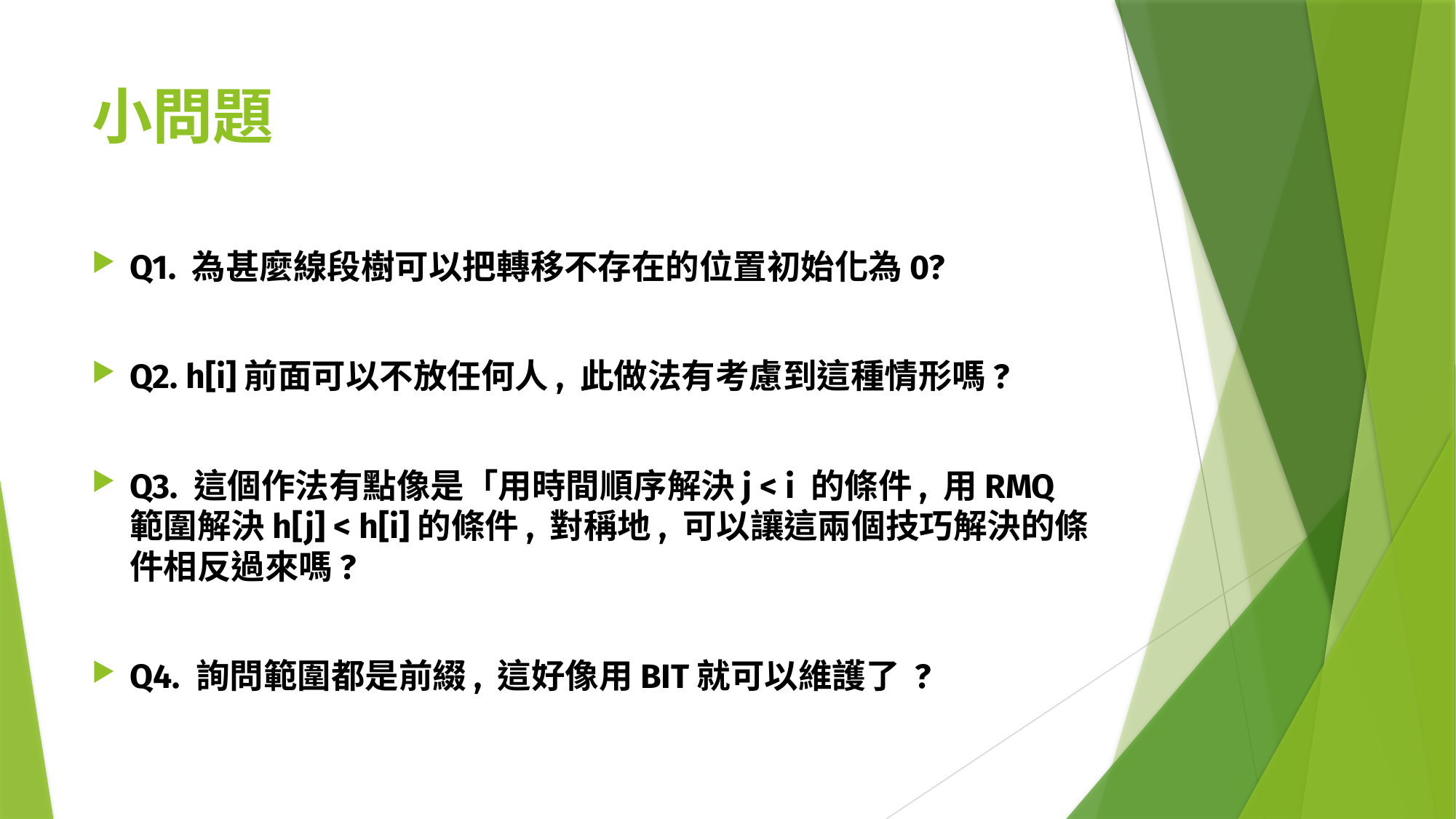

# 小問題
Q1. 為甚麼線段樹可以把轉移不存在的位置初始化為0?

Q2. h[i]前面可以不放任何人, 此做法有考慮到這種情形嗎?

Q3. 這個作法有點像是「用時間順序解決j < i 的條件, 用RMQ範圍解決h[j] < h[i]的條件, 對稱地, 可以讓這兩個技巧解決的條件相反過來嗎?

Q4. 詢問範圍都是前綴, 這好像用BIT就可以維護了 ?